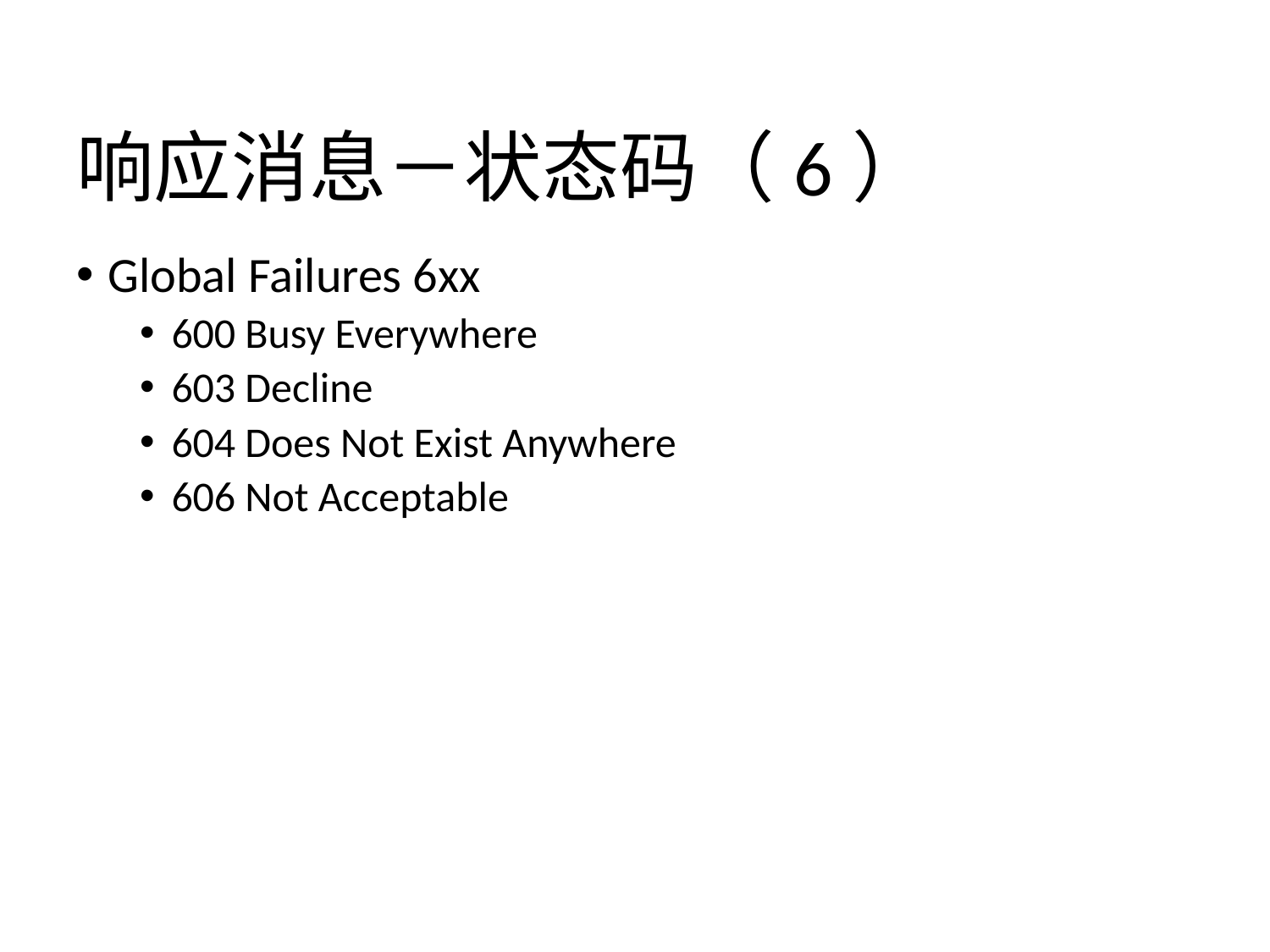

# 响应消息－状态码（6）
Global Failures 6xx
600 Busy Everywhere
603 Decline
604 Does Not Exist Anywhere
606 Not Acceptable